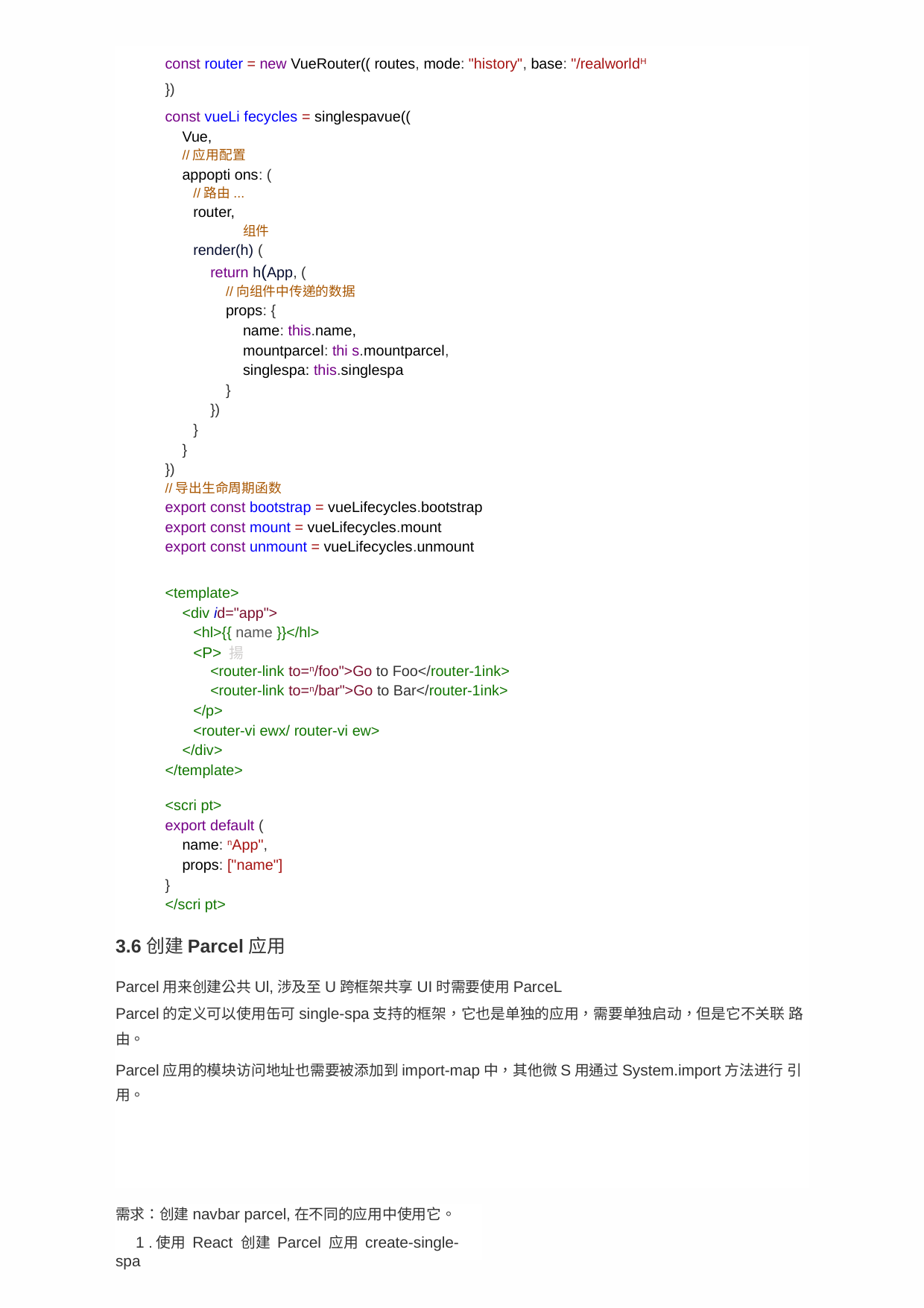

const router = new VueRouter(( routes, mode: "history", base: "/realworldH
})
const vueLi fecycles = singlespavue((
Vue,
//应用配置
appopti ons: (
//路由...
router,
组件
render(h) (
return h(App, (
//向组件中传递的数据
props: {
name: this.name,
mountparcel: thi s.mountparcel,
singlespa: this.singlespa
}
})
}
}
})
//导出生命周期函数
export const bootstrap = vueLifecycles.bootstrap
export const mount = vueLifecycles.mount
export const unmount = vueLifecycles.unmount
<template>
<div id="app">
<hl>{{ name }}</hl>
<P> 揚
<router-link to=n/foo">Go to Foo</router-1ink>
<router-link to=n/bar">Go to Bar</router-1ink>
</p>
<router-vi ewx/ router-vi ew>
</div>
</template>
<scri pt>
export default (
name: nApp",
props: ["name"]
}
</scri pt>
3.6创建Parcel应用
Parcel用来创建公共Ul,涉及至U跨框架共享UI时需要使用ParceL
Parcel的定义可以使用缶可single-spa支持的框架，它也是单独的应用，需要单独启动，但是它不关联 路由。
Parcel应用的模块访问地址也需要被添加到import-map中，其他微S用通过System.import方法进行 引用。
需求：创建navbar parcel,在不同的应用中使用它。
1 .使用 React 创建 Parcel 应用 create-single-spa